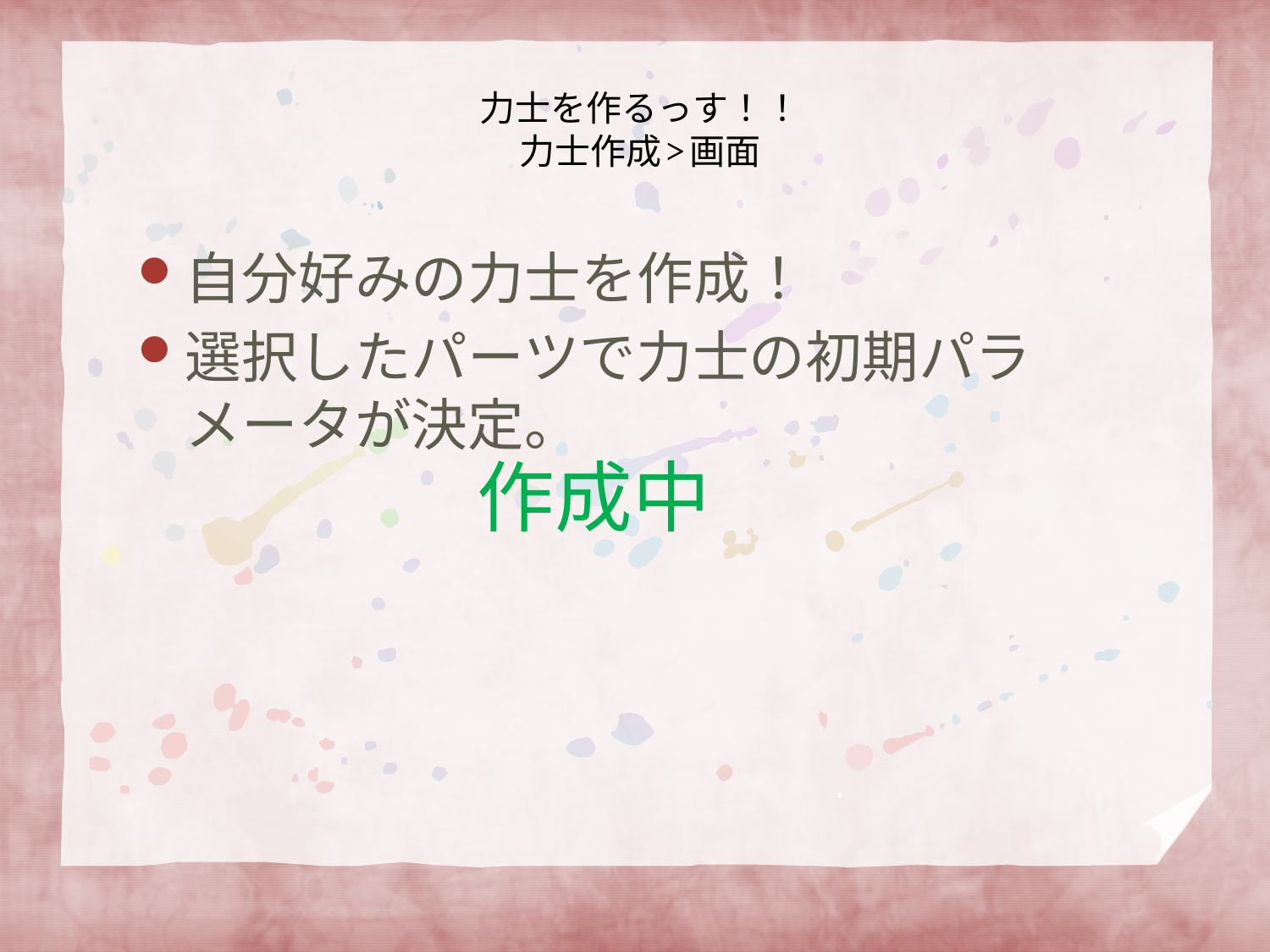

# 力士を作るっす！！ 力士作成>画面
自分好みの力士を作成！
選択したパーツで力士の初期パラメータが決定。
作成中